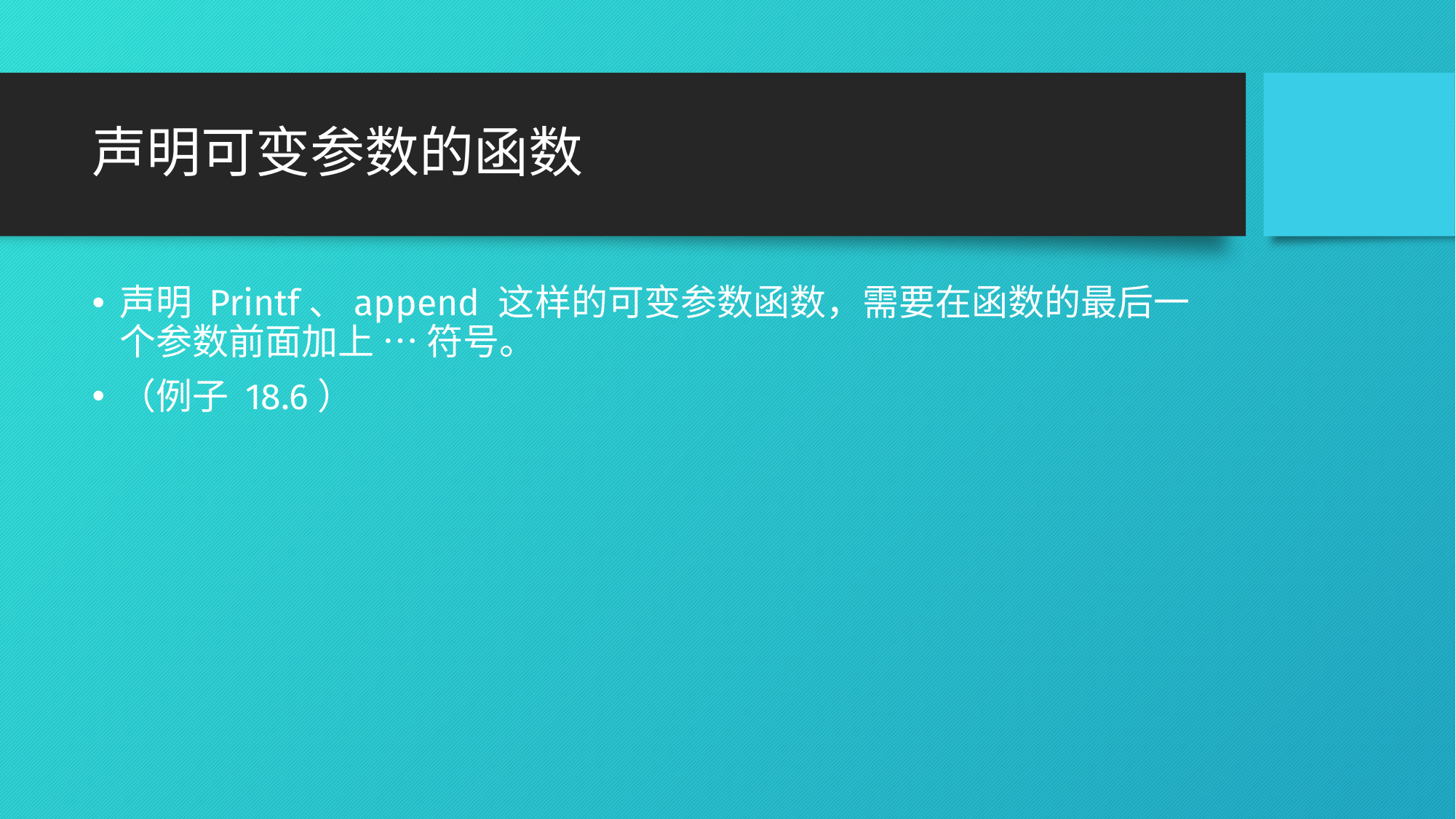

# 声明可变参数的函数
声明 Printf、append 这样的可变参数函数，需要在函数的最后一个参数前面加上 … 符号。
（例子 18.6）